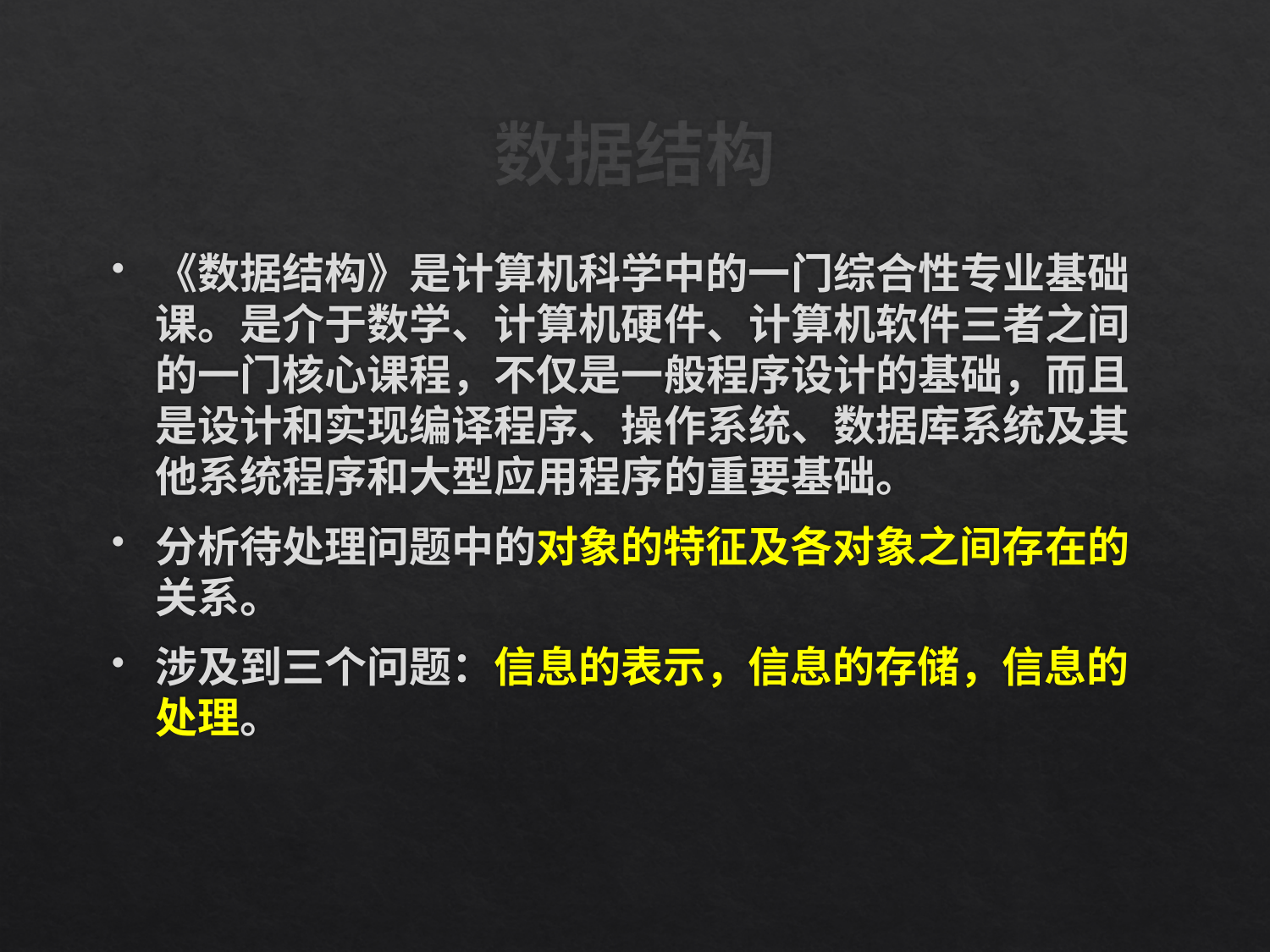

# 数据结构
《数据结构》是计算机科学中的一门综合性专业基础课。是介于数学、计算机硬件、计算机软件三者之间的一门核心课程，不仅是一般程序设计的基础，而且是设计和实现编译程序、操作系统、数据库系统及其他系统程序和大型应用程序的重要基础。
分析待处理问题中的对象的特征及各对象之间存在的关系。
涉及到三个问题：信息的表示，信息的存储，信息的处理。